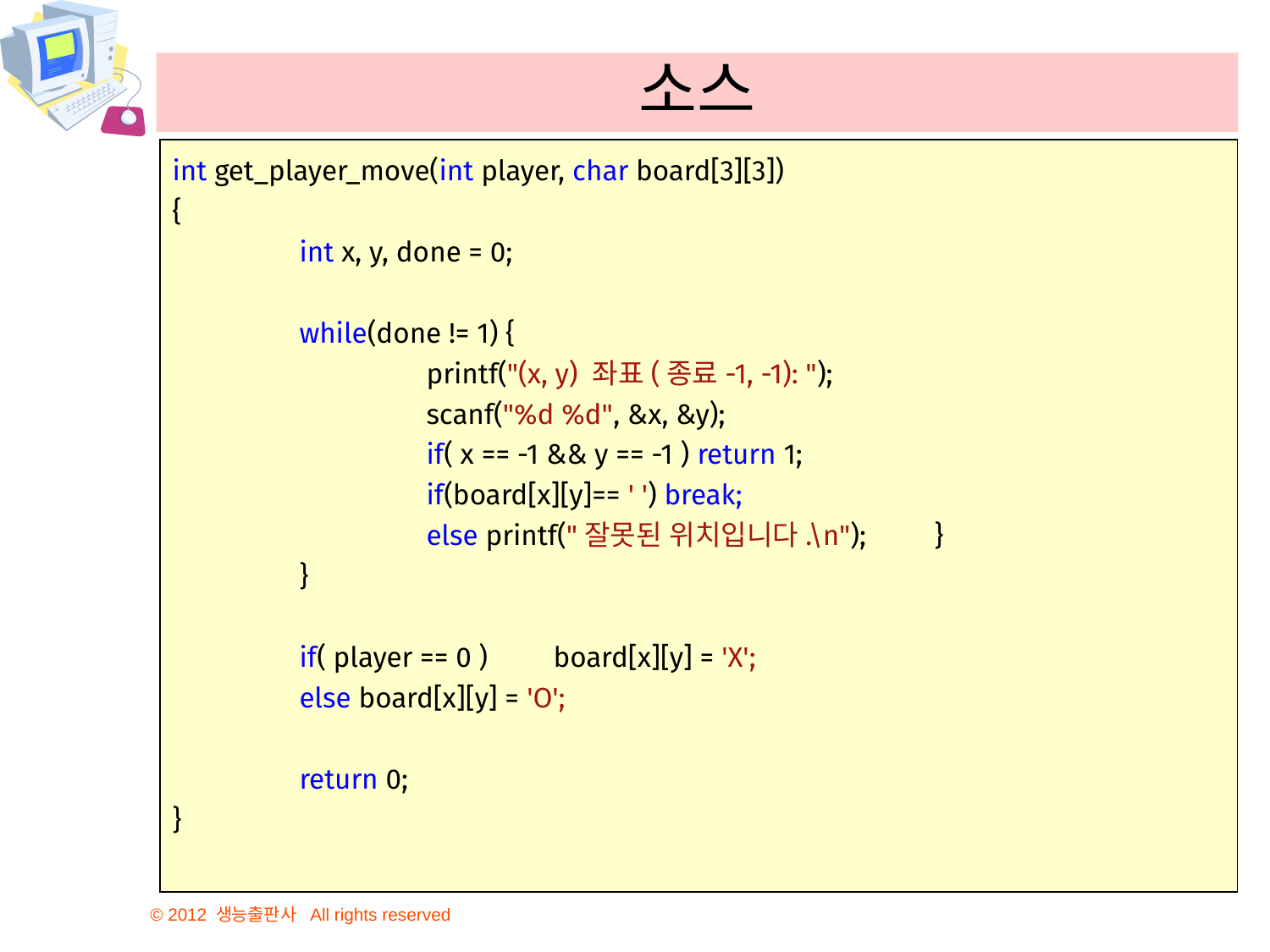

# 소스
int get_player_move(int player, char board[3][3])
{
	int x, y, done = 0;

	while(done != 1) {
		printf("(x, y) 좌표(종료-1, -1): ");
		scanf("%d %d", &x, &y);
		if( x == -1 && y == -1 ) return 1;
		if(board[x][y]== ' ') break;
		else printf("잘못된 위치입니다.\n");	}
	}

	if( player == 0 ) 	board[x][y] = 'X';
	else board[x][y] = 'O';

	return 0;
}